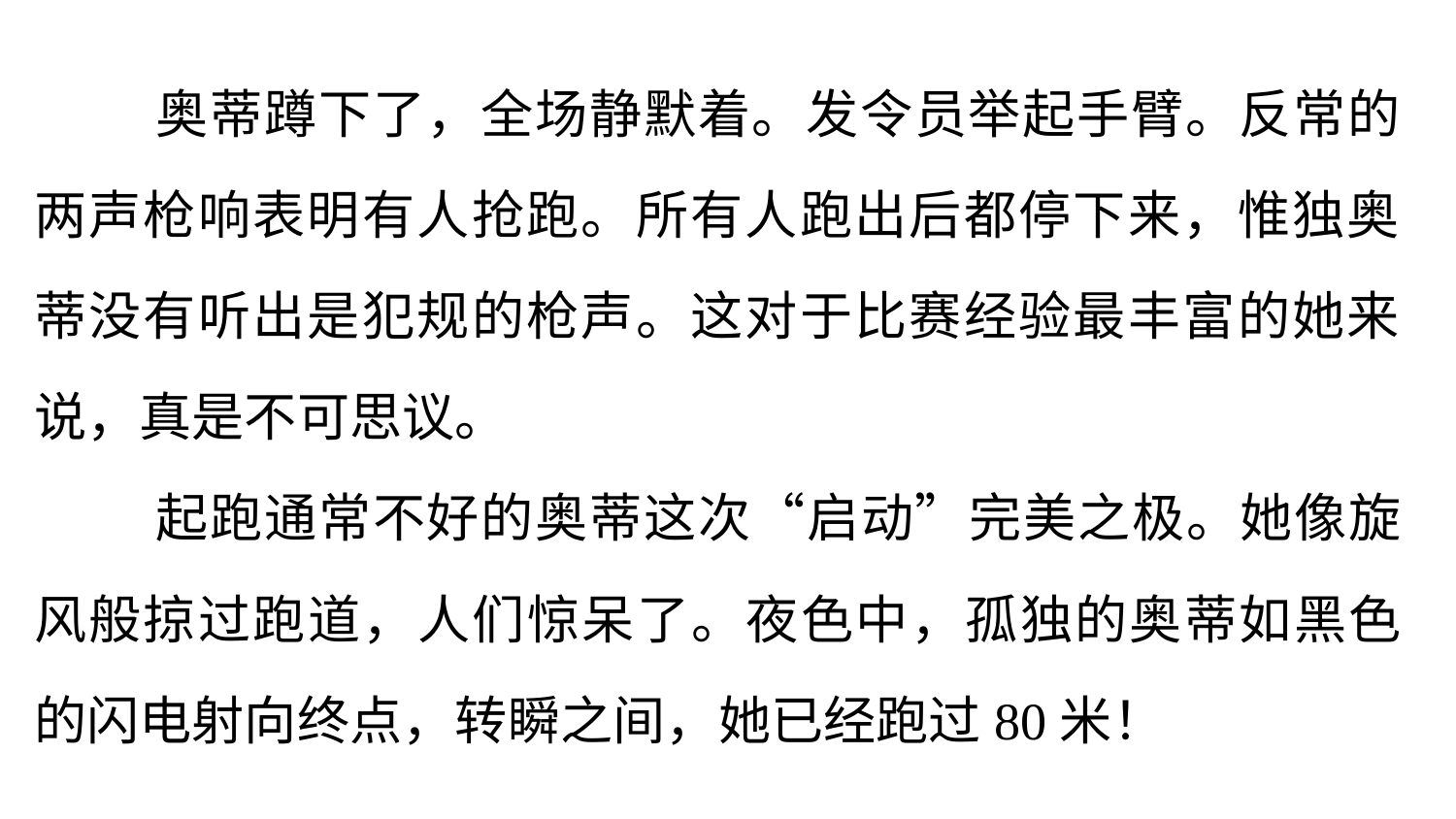

奥蒂蹲下了，全场静默着。发令员举起手臂。反常的两声枪响表明有人抢跑。所有人跑出后都停下来，惟独奥蒂没有听出是犯规的枪声。这对于比赛经验最丰富的她来说，真是不可思议。
        起跑通常不好的奥蒂这次“启动”完美之极。她像旋风般掠过跑道，人们惊呆了。夜色中，孤独的奥蒂如黑色的闪电射向终点，转瞬之间，她已经跑过80米！